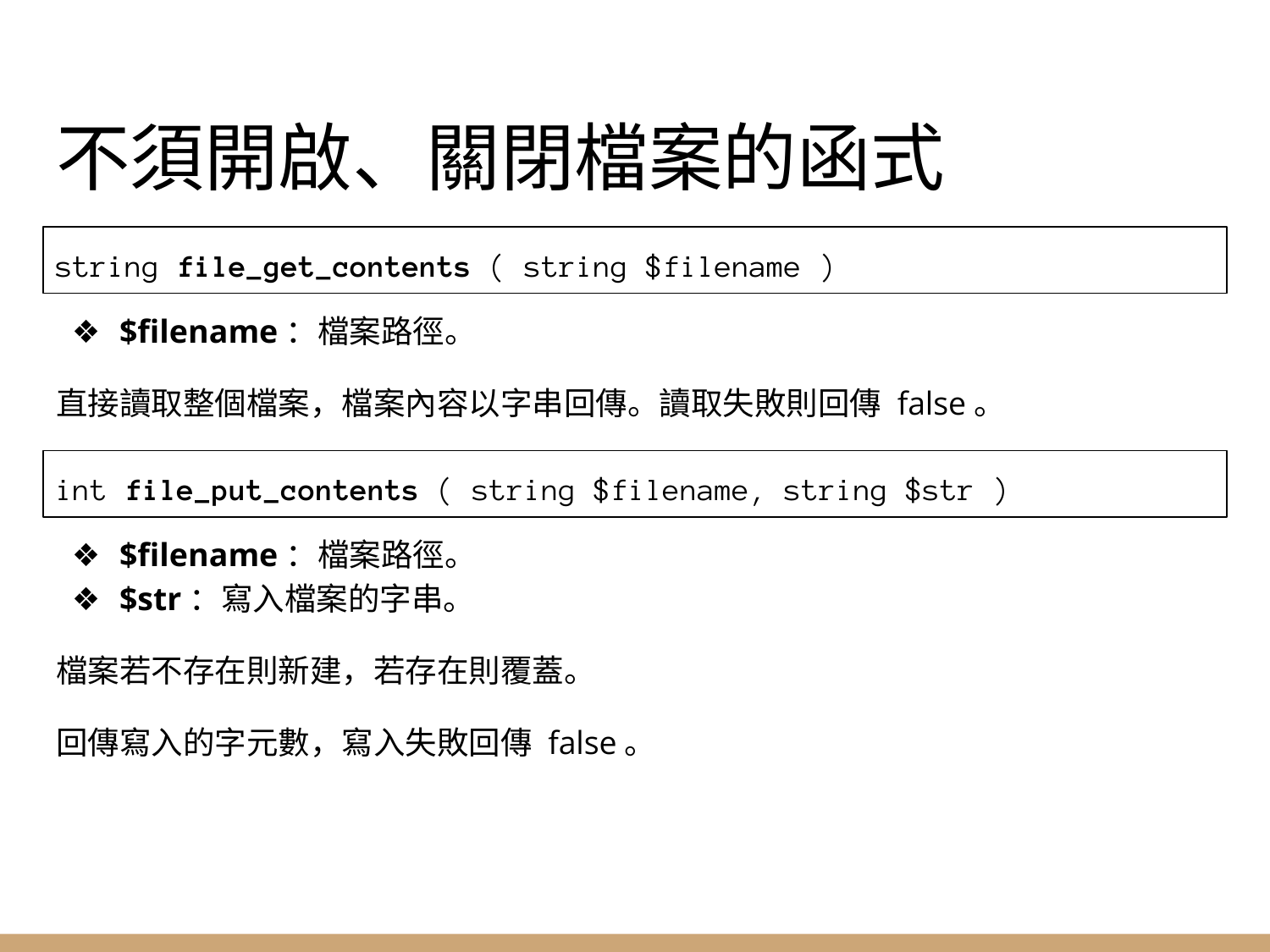

# 不須開啟、關閉檔案的函式
string file_get_contents ( string $filename )
$filename：檔案路徑。
直接讀取整個檔案，檔案內容以字串回傳。讀取失敗則回傳 false。
int file_put_contents ( string $filename, string $str )
$filename：檔案路徑。
$str：寫入檔案的字串。
檔案若不存在則新建，若存在則覆蓋。
回傳寫入的字元數，寫入失敗回傳 false。